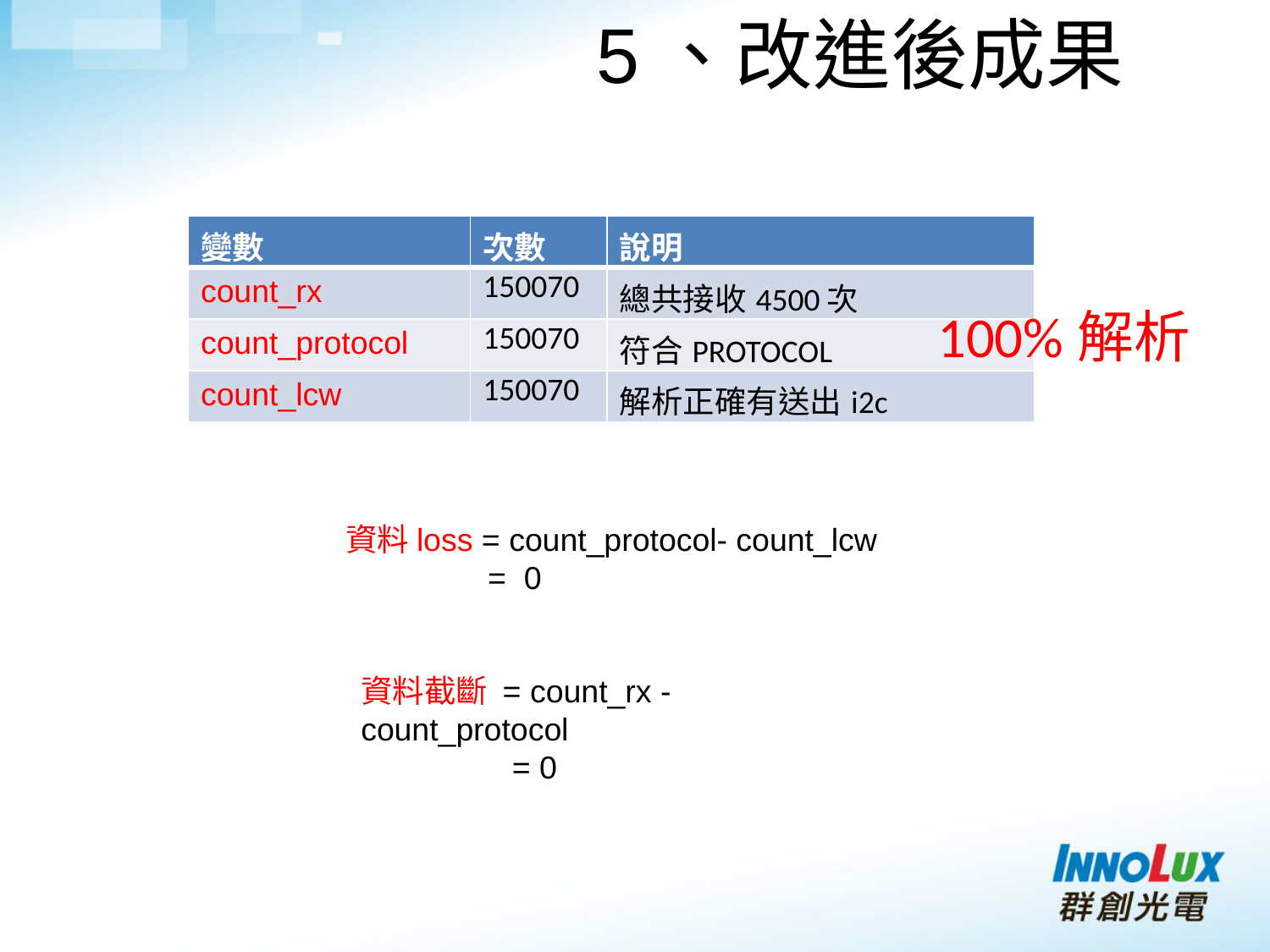

5、改進後成果
| 變數 | 次數 | 說明 |
| --- | --- | --- |
| count\_rx | 150070 | 總共接收4500次 |
| count\_protocol | 150070 | 符合PROTOCOL |
| count\_lcw | 150070 | 解析正確有送出i2c |
100%解析
資料loss = count_protocol- count_lcw
                =  0
資料截斷 = count_rx - count_protocol
                 = 0